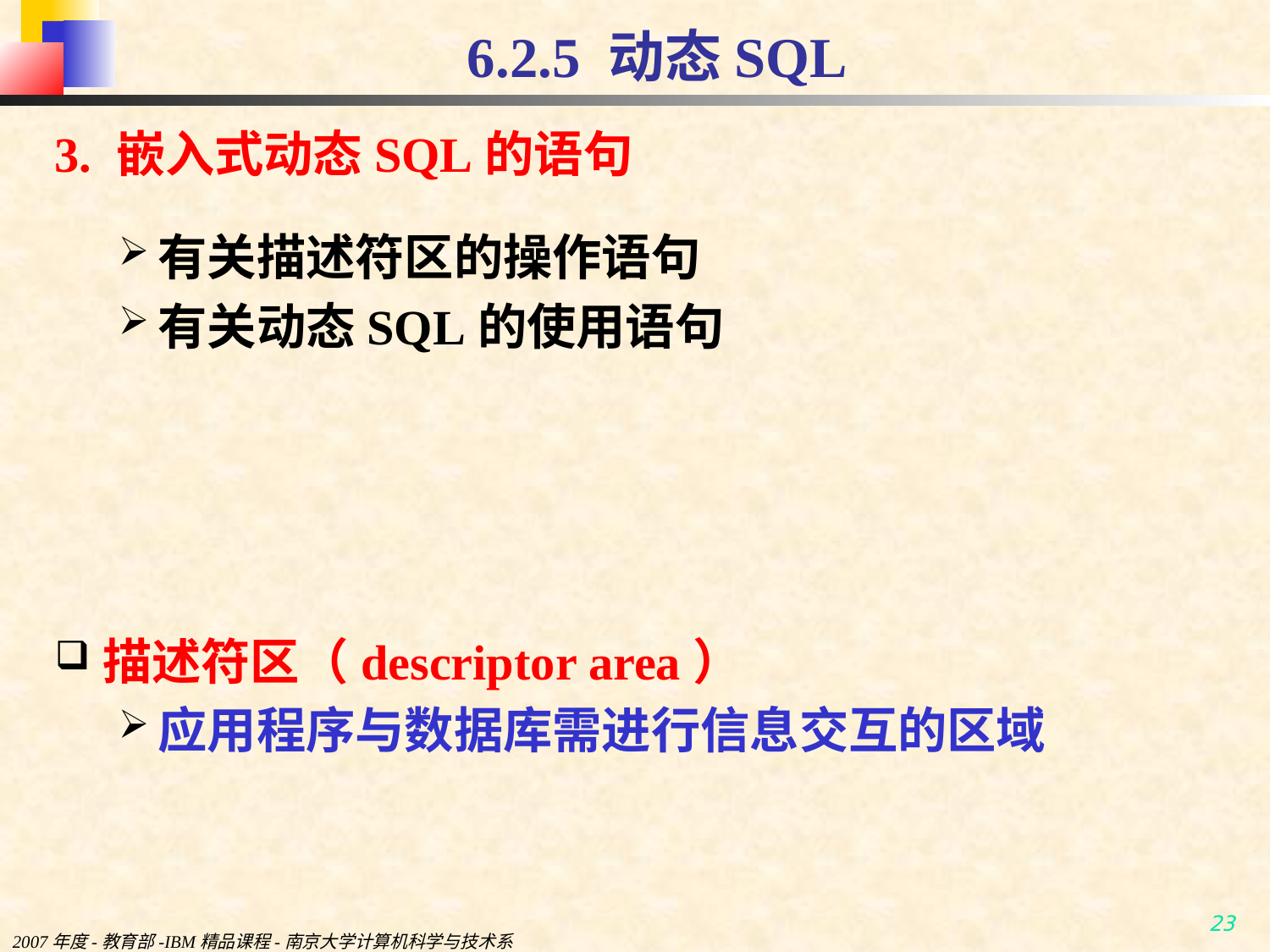

# 6.2.5 动态SQL
3. 嵌入式动态SQL的语句

有关描述符区的操作语句
有关动态SQL的使用语句
描述符区（descriptor area）
应用程序与数据库需进行信息交互的区域
23
2007年度-教育部-IBM精品课程-南京大学计算机科学与技术系